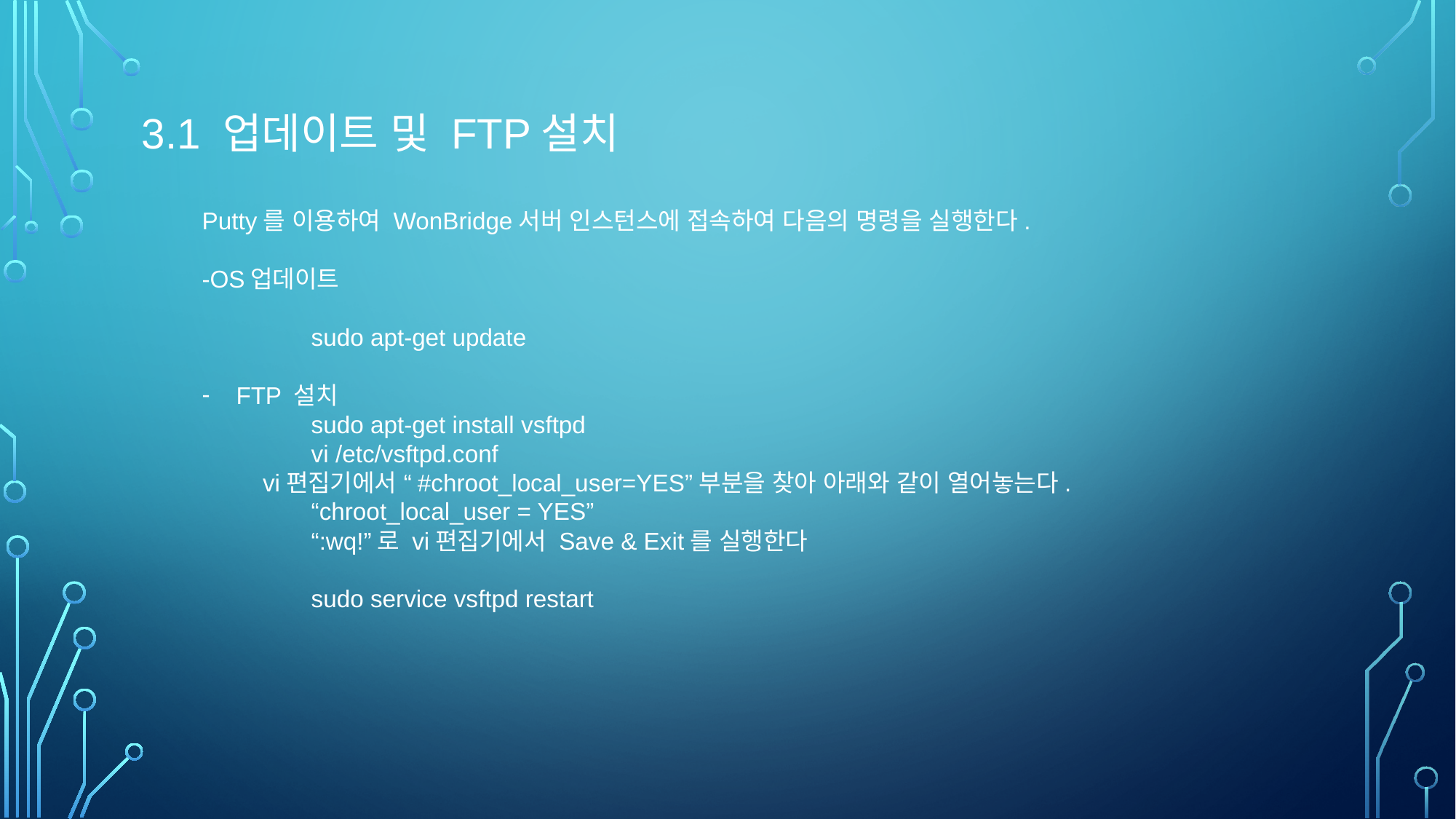

# 3.1 업데이트 및 FTP설치
Putty를 이용하여 WonBridge서버 인스턴스에 접속하여 다음의 명령을 실행한다.

-OS업데이트

  	sudo apt-get update

FTP 설치
	sudo apt-get install vsftpd
	vi /etc/vsftpd.conf
         vi편집기에서 “#chroot_local_user=YES”부분을 찾아 아래와 같이 열어놓는다.
	“chroot_local_user = YES”
	“:wq!”로 vi편집기에서 Save & Exit를 실행한다

	sudo service vsftpd restart